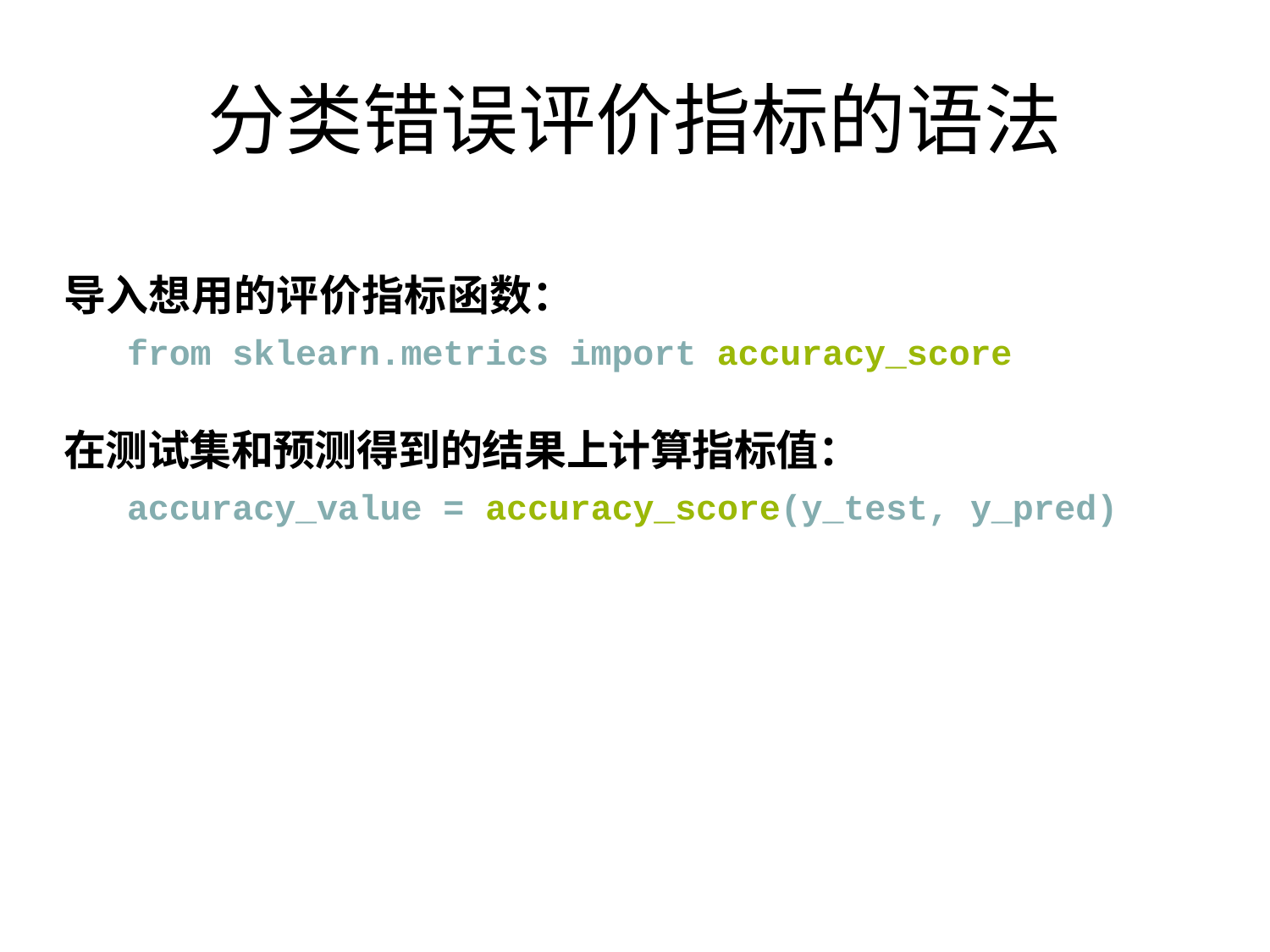

# 分类错误评价指标的语法
导入想用的评价指标函数：
from sklearn.metrics import accuracy_score

在测试集和预测得到的结果上计算指标值：
accuracy_value = accuracy_score(y_test, y_pred)